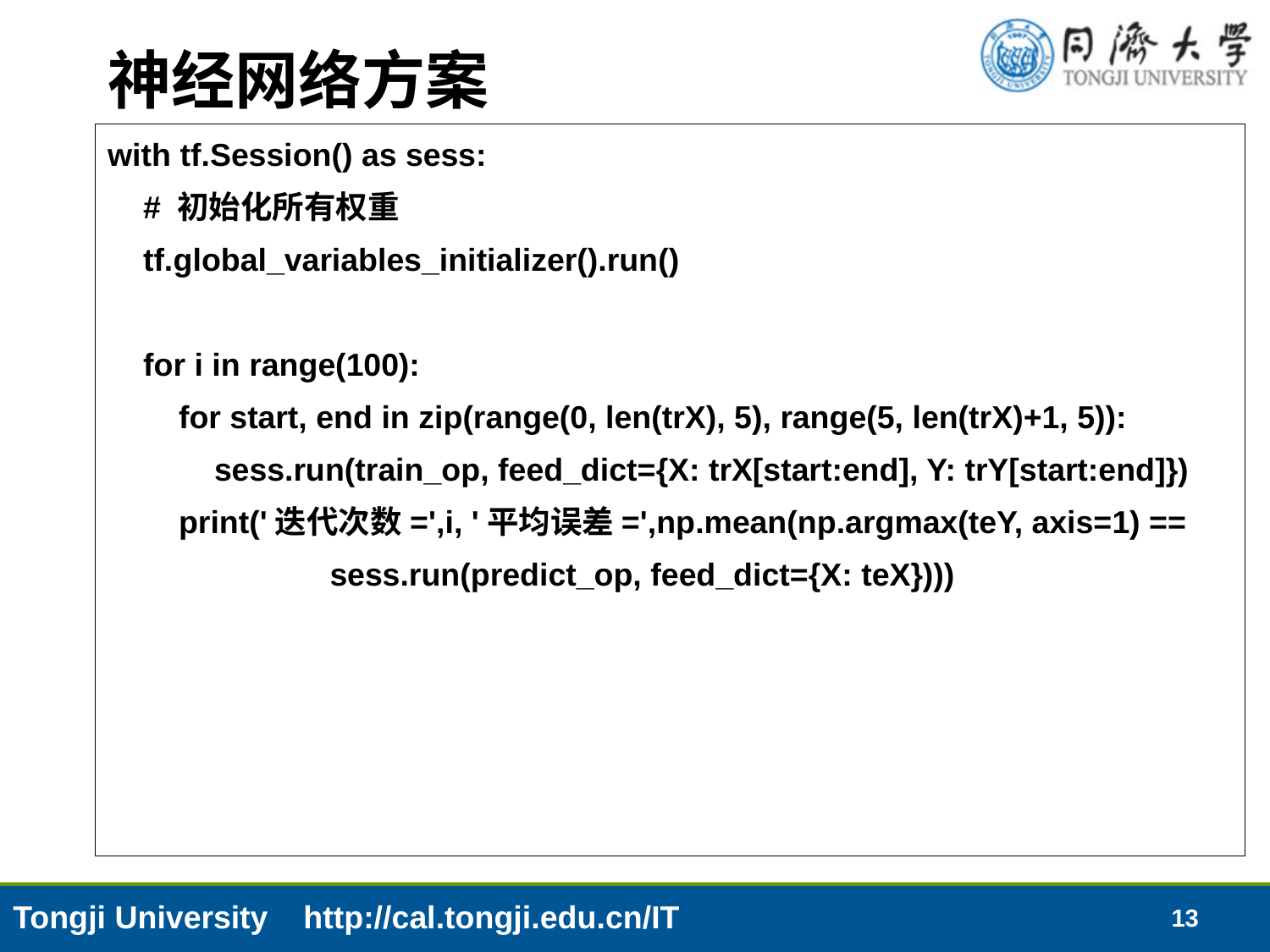

# 神经网络方案
with tf.Session() as sess:
    # 初始化所有权重
    tf.global_variables_initializer().run()

    for i in range(100):
        for start, end in zip(range(0, len(trX), 5), range(5, len(trX)+1, 5)):
            sess.run(train_op, feed_dict={X: trX[start:end], Y: trY[start:end]})
        print('迭代次数=',i, '平均误差=',np.mean(np.argmax(teY, axis=1) ==
                         sess.run(predict_op, feed_dict={X: teX})))